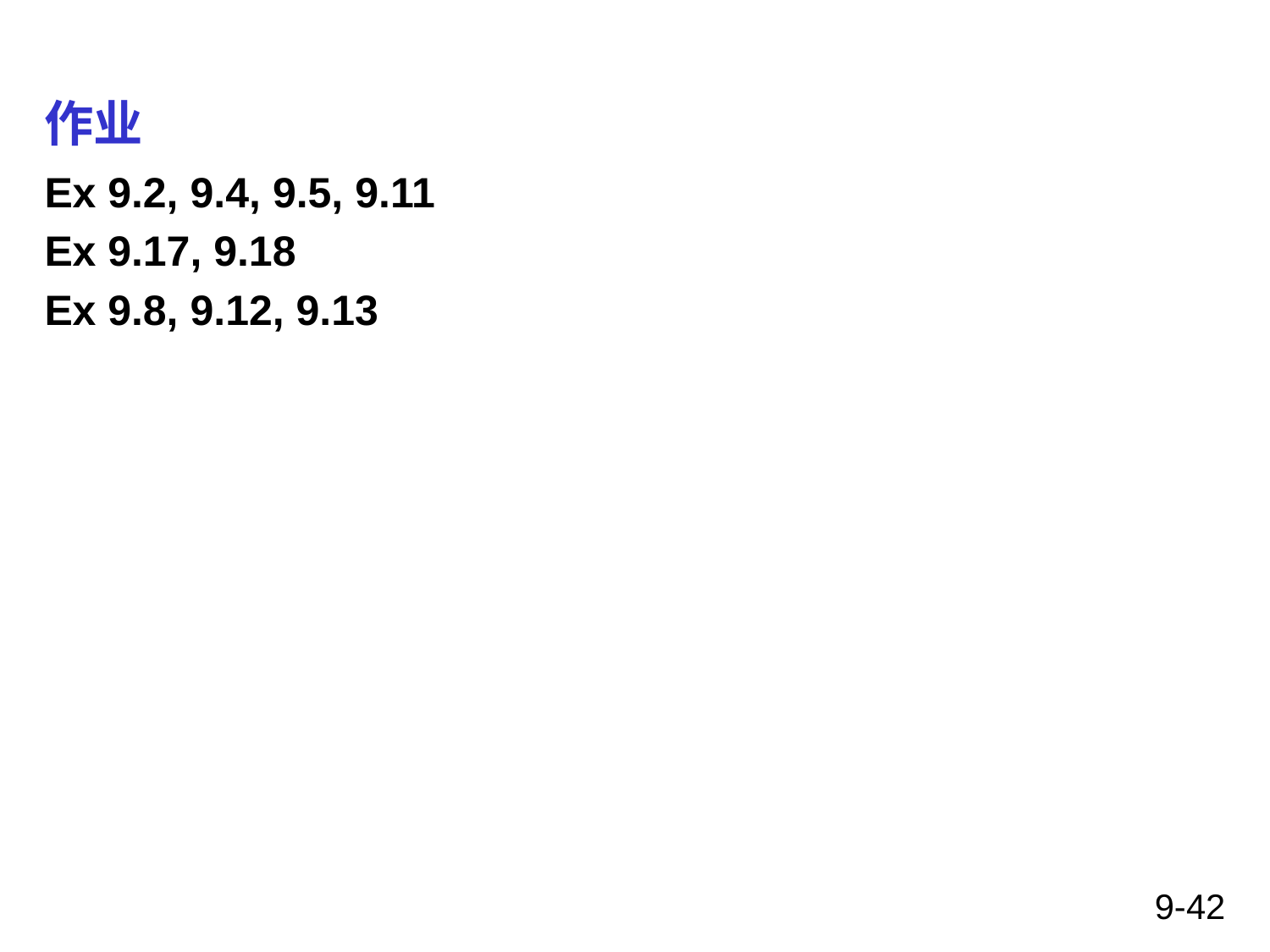

# 作业
Ex 9.2, 9.4, 9.5, 9.11
Ex 9.17, 9.18
Ex 9.8, 9.12, 9.13

9-42